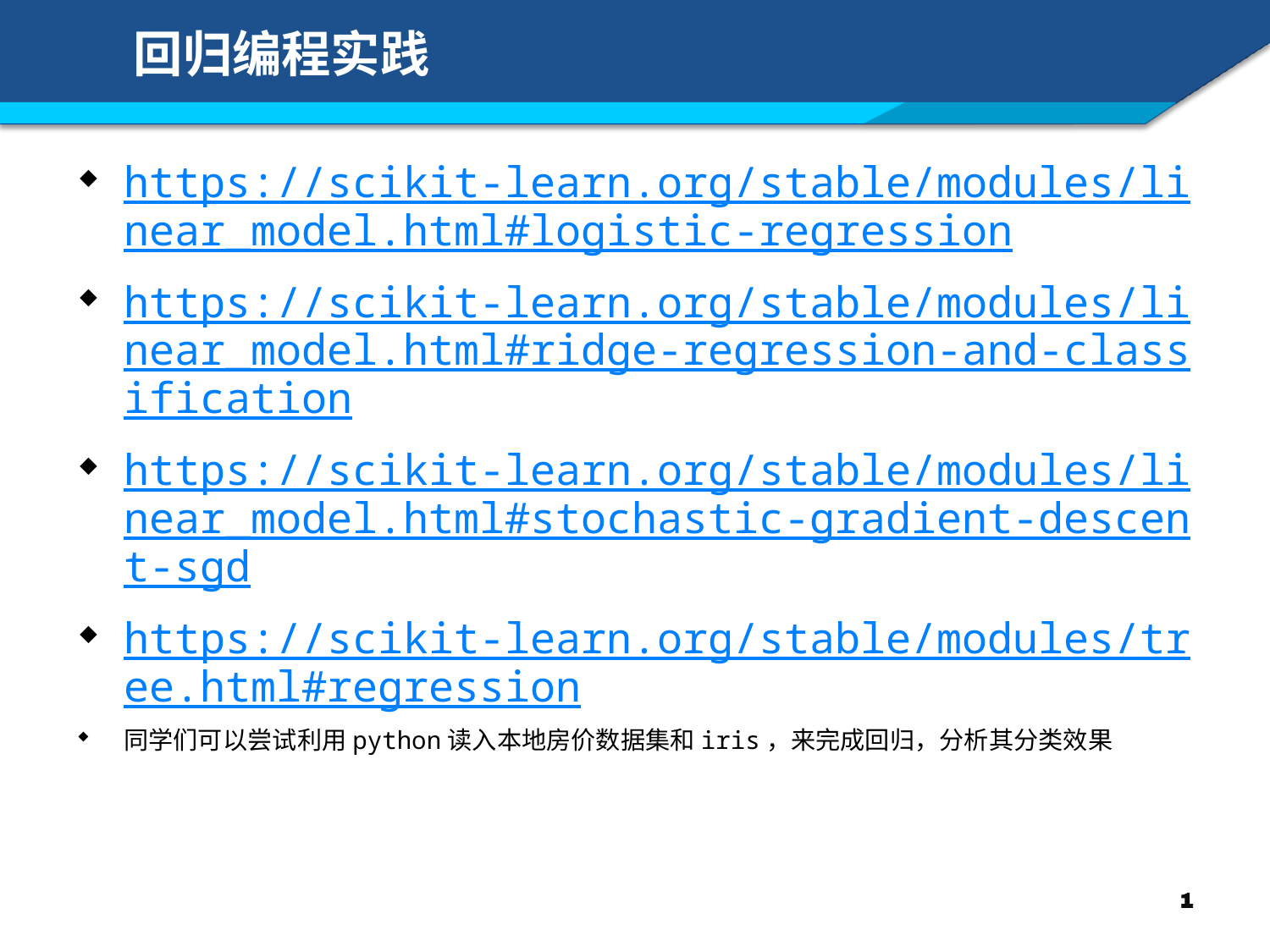

# 回归编程实践
https://scikit-learn.org/stable/modules/linear_model.html#logistic-regression
https://scikit-learn.org/stable/modules/linear_model.html#ridge-regression-and-classification
https://scikit-learn.org/stable/modules/linear_model.html#stochastic-gradient-descent-sgd
https://scikit-learn.org/stable/modules/tree.html#regression
同学们可以尝试利用python读入本地房价数据集和iris，来完成回归，分析其分类效果

1